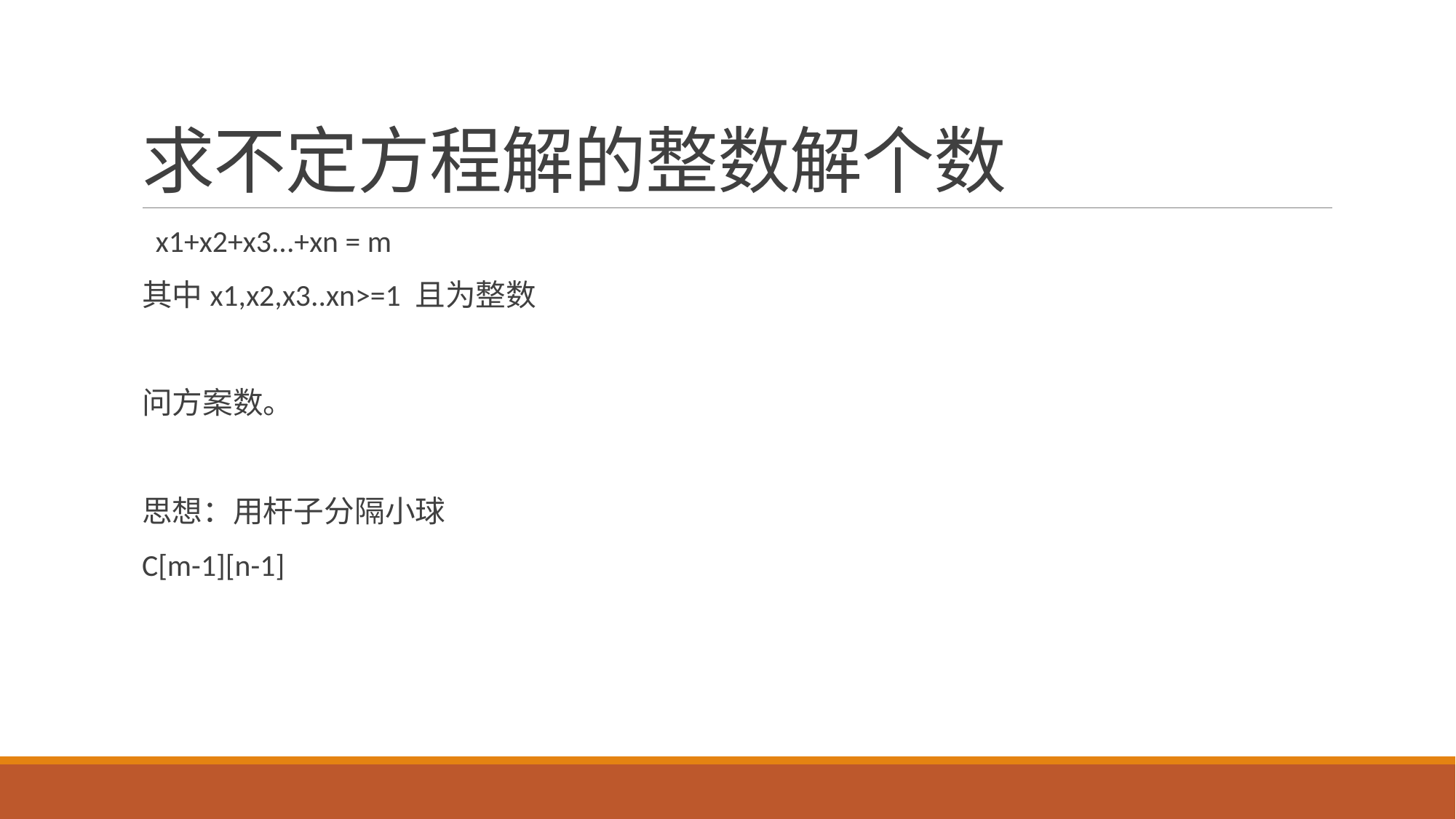

# 求不定方程解的整数解个数
  x1+x2+x3...+xn = m
其中x1,x2,x3..xn>=1 且为整数

问方案数。

思想：用杆子分隔小球
C[m-1][n-1]